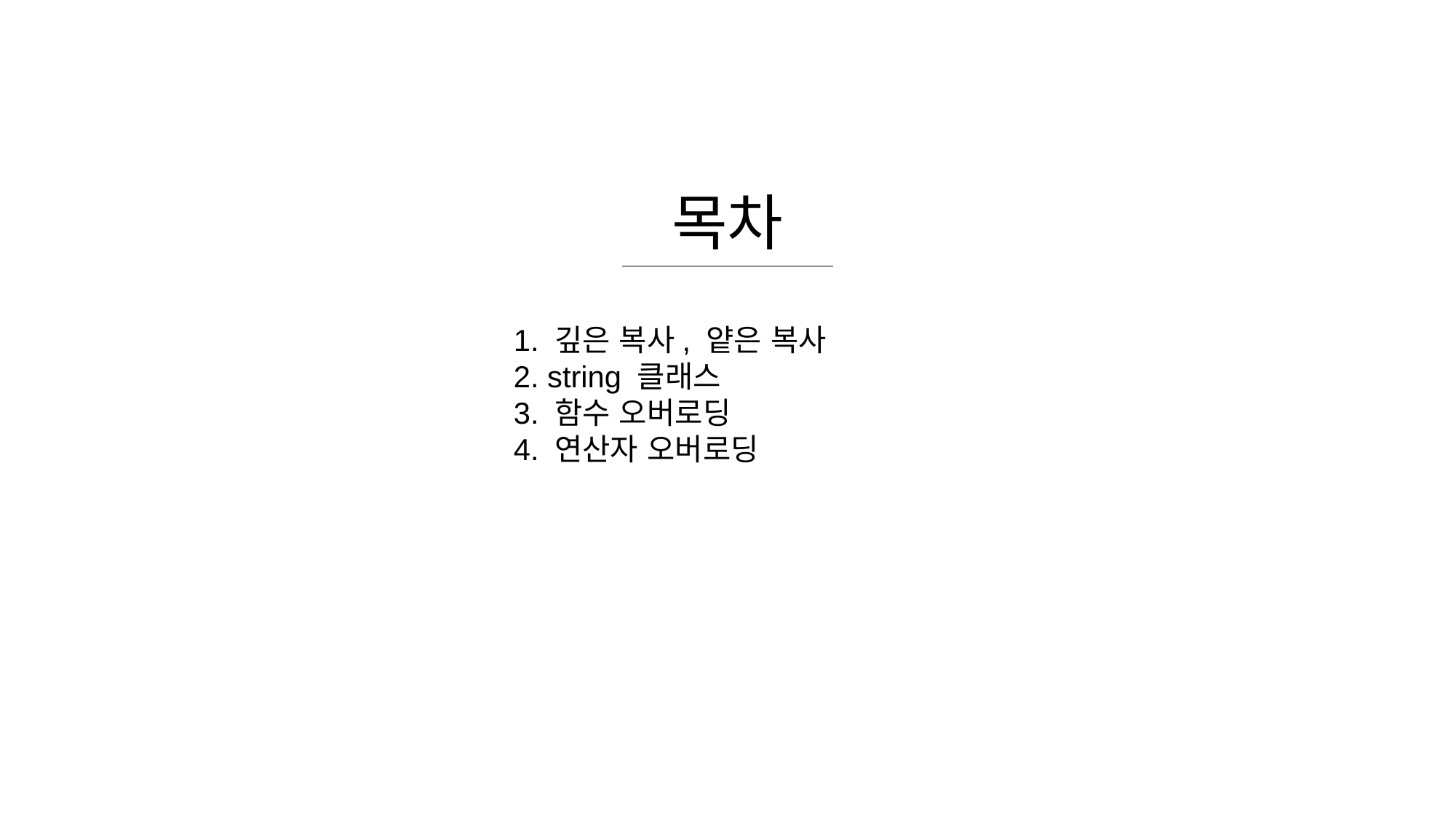

목차
1. 깊은 복사, 얕은 복사
2. string 클래스
3. 함수 오버로딩
4. 연산자 오버로딩